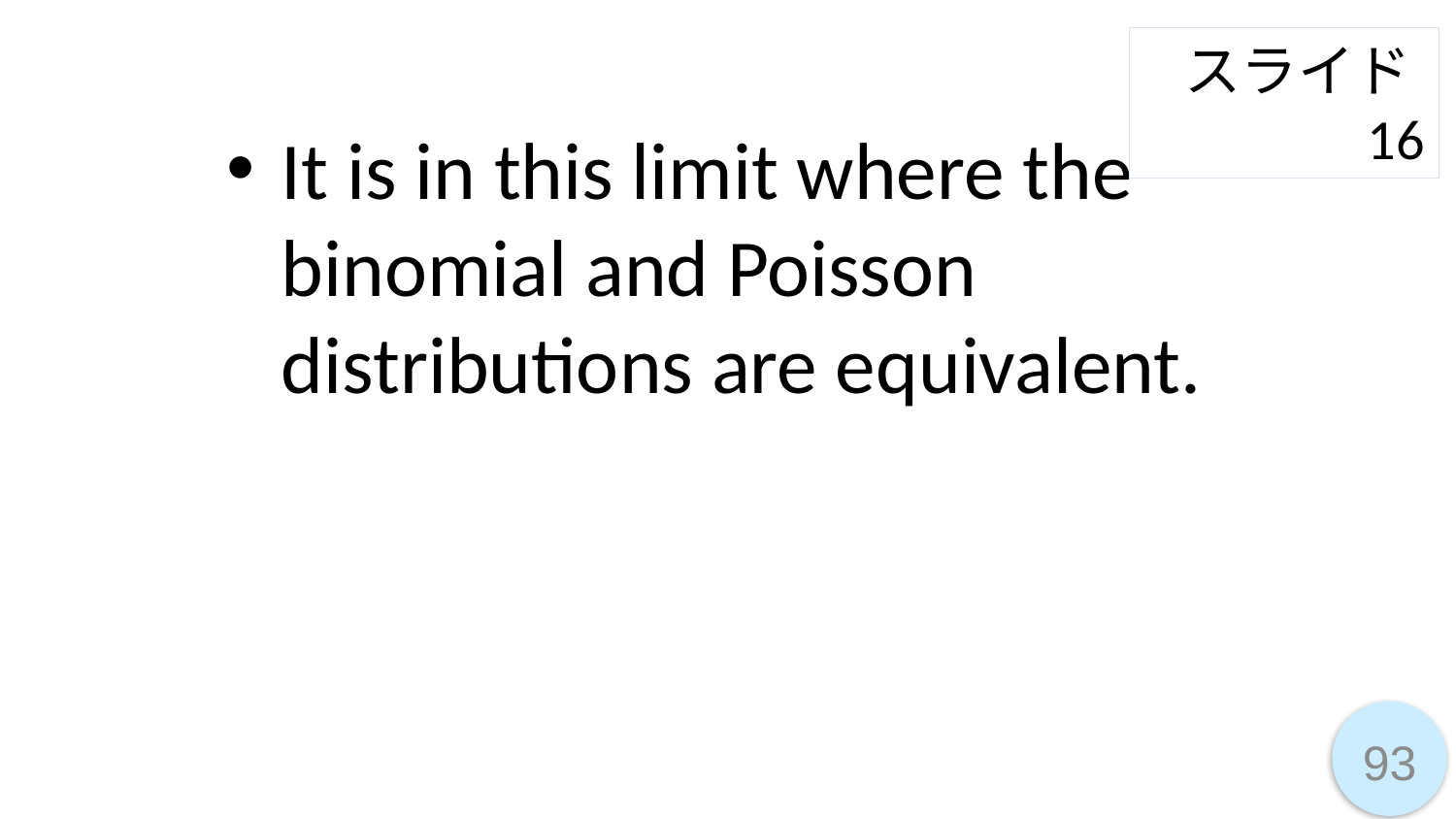

スライド16
It is in this limit where the binomial and Poisson distributions are equivalent.
93